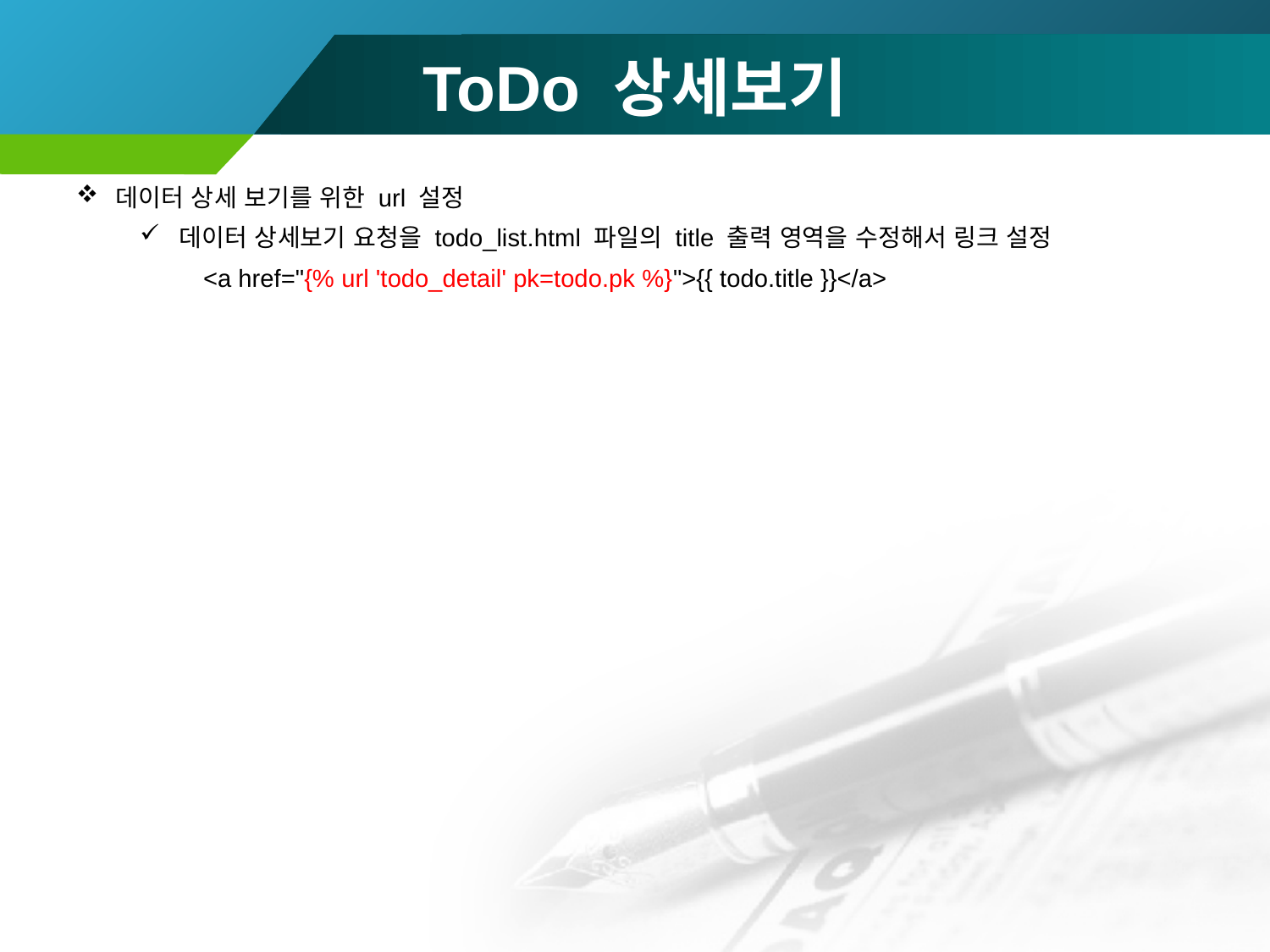

# ToDo 상세보기
데이터 상세 보기를 위한 url 설정
데이터 상세보기 요청을 todo_list.html 파일의 title 출력 영역을 수정해서 링크 설정
<a href="{% url 'todo_detail' pk=todo.pk %}">{{ todo.title }}</a>